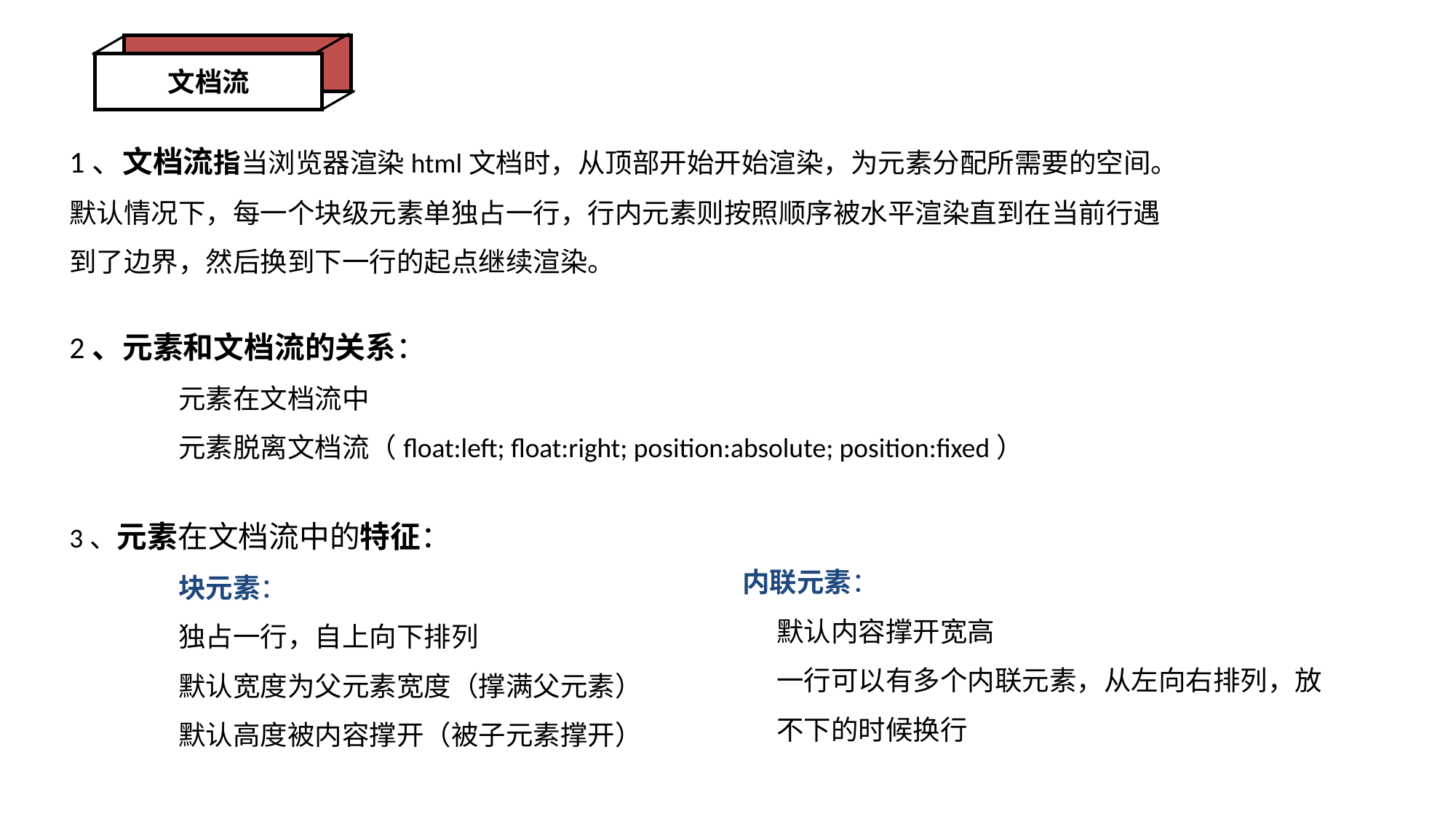

文档流
1、文档流指当浏览器渲染html文档时，从顶部开始开始渲染，为元素分配所需要的空间。默认情况下，每一个块级元素单独占一行，行内元素则按照顺序被水平渲染直到在当前行遇到了边界，然后换到下一行的起点继续渲染。

2、元素和文档流的关系：
	元素在文档流中
	元素脱离文档流（float:left; float:right; position:absolute; position:fixed）

3、元素在文档流中的特征：
	块元素：
	独占一行，自上向下排列
	默认宽度为父元素宽度（撑满父元素）
	默认高度被内容撑开（被子元素撑开）
内联元素：
默认内容撑开宽高
一行可以有多个内联元素，从左向右排列，放不下的时候换行